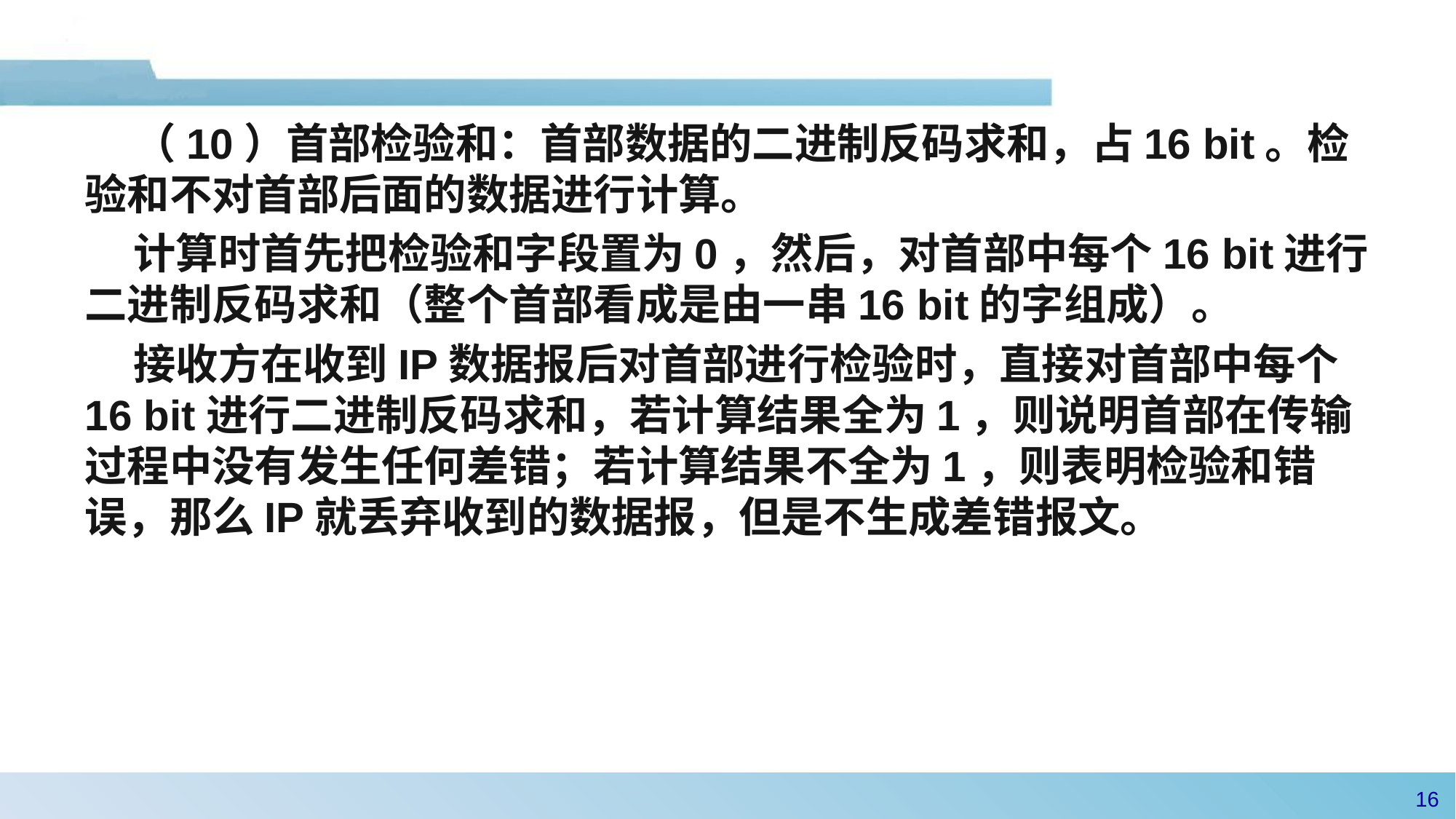

（10）首部检验和：首部数据的二进制反码求和，占16 bit。检验和不对首部后面的数据进行计算。
    计算时首先把检验和字段置为0，然后，对首部中每个16 bit进行二进制反码求和（整个首部看成是由一串16 bit的字组成）。
    接收方在收到IP数据报后对首部进行检验时，直接对首部中每个16 bit进行二进制反码求和，若计算结果全为1，则说明首部在传输过程中没有发生任何差错；若计算结果不全为1，则表明检验和错误，那么IP就丢弃收到的数据报，但是不生成差错报文。
16